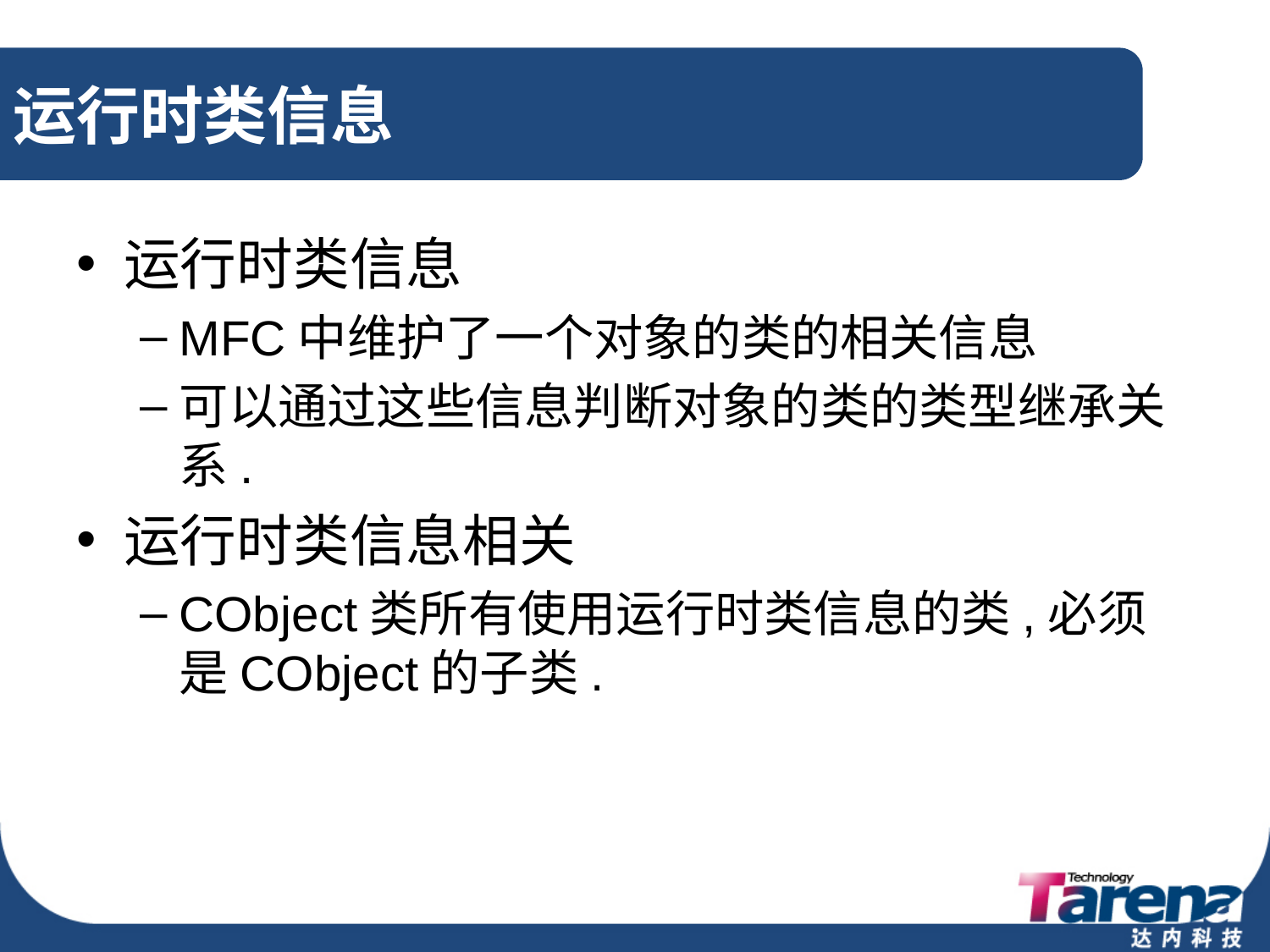

# 运行时类信息
运行时类信息
MFC中维护了一个对象的类的相关信息
可以通过这些信息判断对象的类的类型继承关系.
运行时类信息相关
CObject类所有使用运行时类信息的类,必须是CObject的子类.